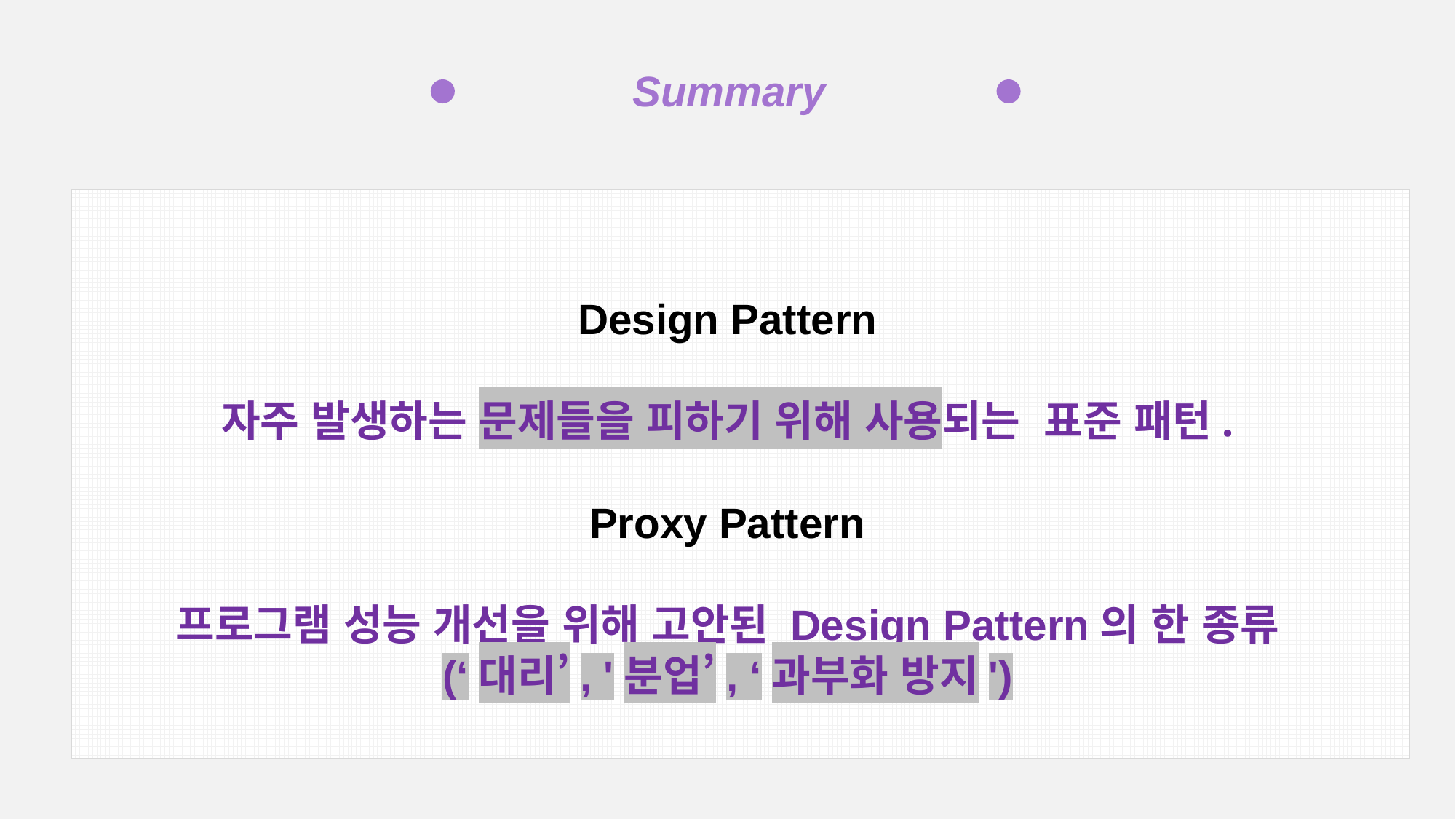

Summary

Design Pattern

자주 발생하는 문제들을 피하기 위해 사용되는  표준 패턴.

Proxy Pattern

프로그램 성능 개선을 위해 고안된 Design Pattern의 한 종류
(‘대리’, '분업’, ‘과부화 방지')